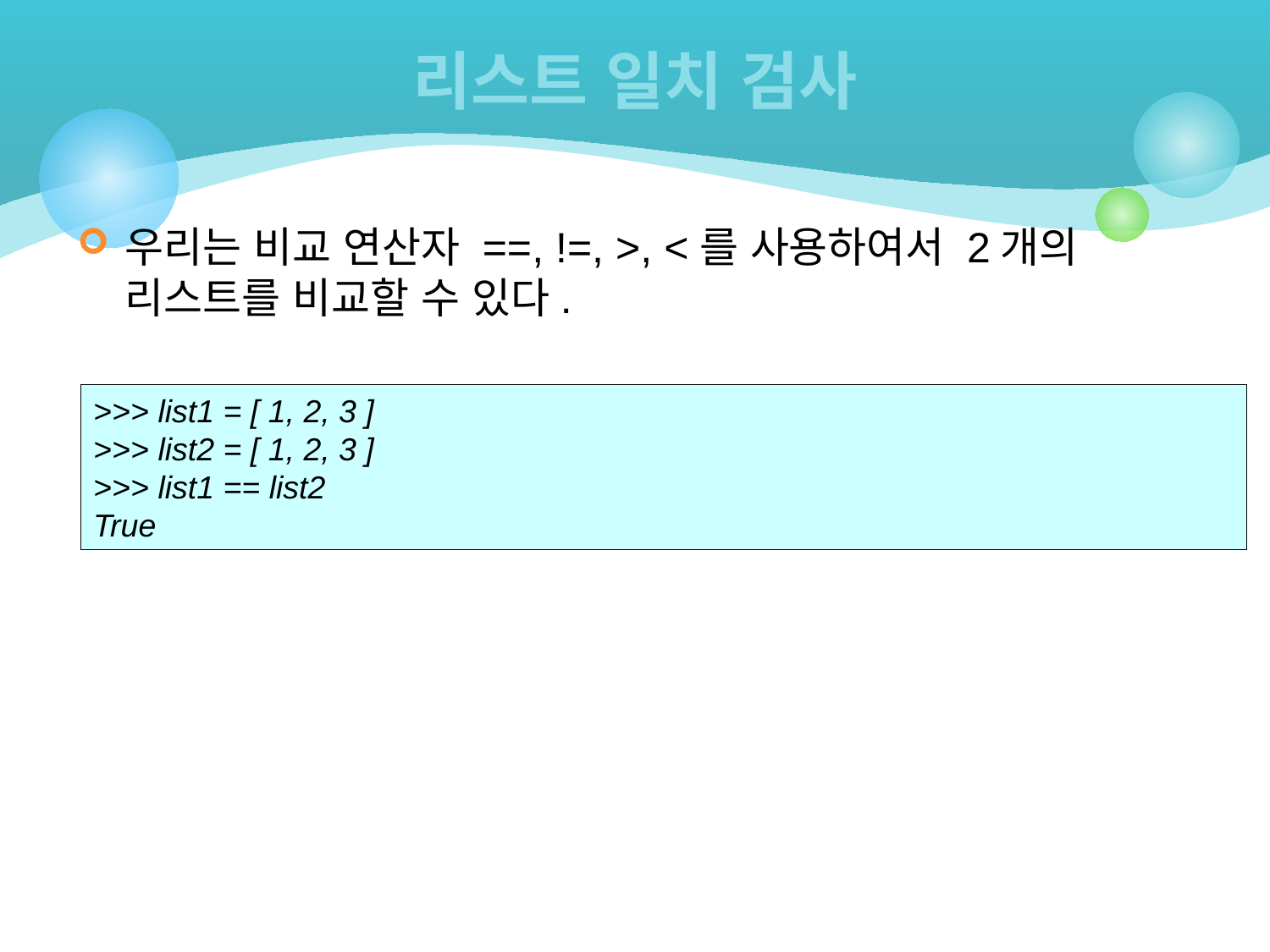

# 리스트 일치 검사
우리는 비교 연산자 ==, !=, >, <를 사용하여서 2개의 리스트를 비교할 수 있다.

>>> list1 = [ 1, 2, 3 ]
>>> list2 = [ 1, 2, 3 ]
>>> list1 == list2
True